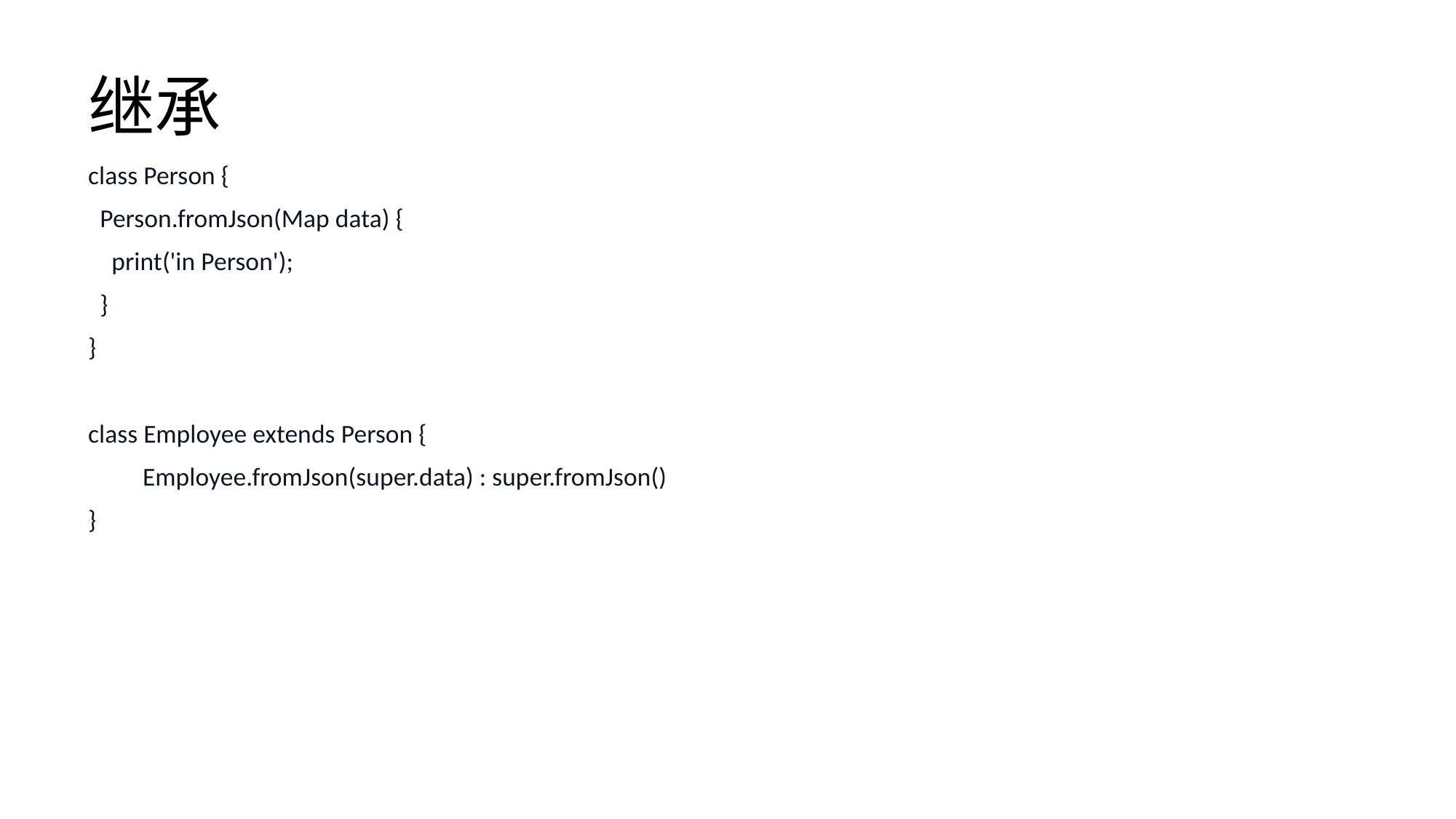

# 继承
class Person {
  Person.fromJson(Map data) {
    print('in Person');
  }
}

class Employee extends Person {
Employee.fromJson(super.data) : super.fromJson()
}